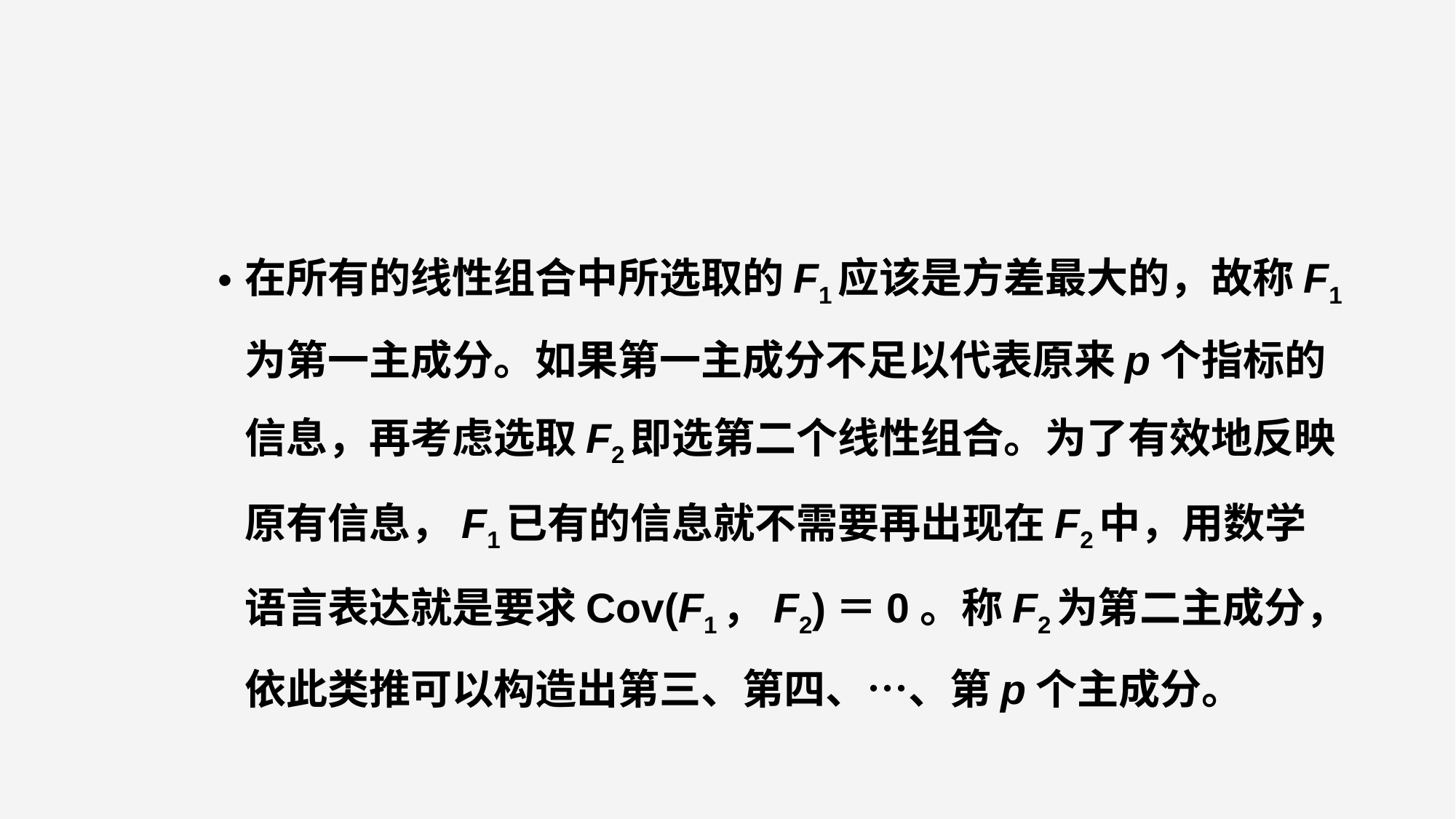

在所有的线性组合中所选取的F1应该是方差最大的，故称F1为第一主成分。如果第一主成分不足以代表原来p个指标的信息，再考虑选取F2即选第二个线性组合。为了有效地反映原有信息，F1已有的信息就不需要再出现在F2中，用数学语言表达就是要求Cov(F1，F2)＝0。称F2为第二主成分，依此类推可以构造出第三、第四、…、第p个主成分。